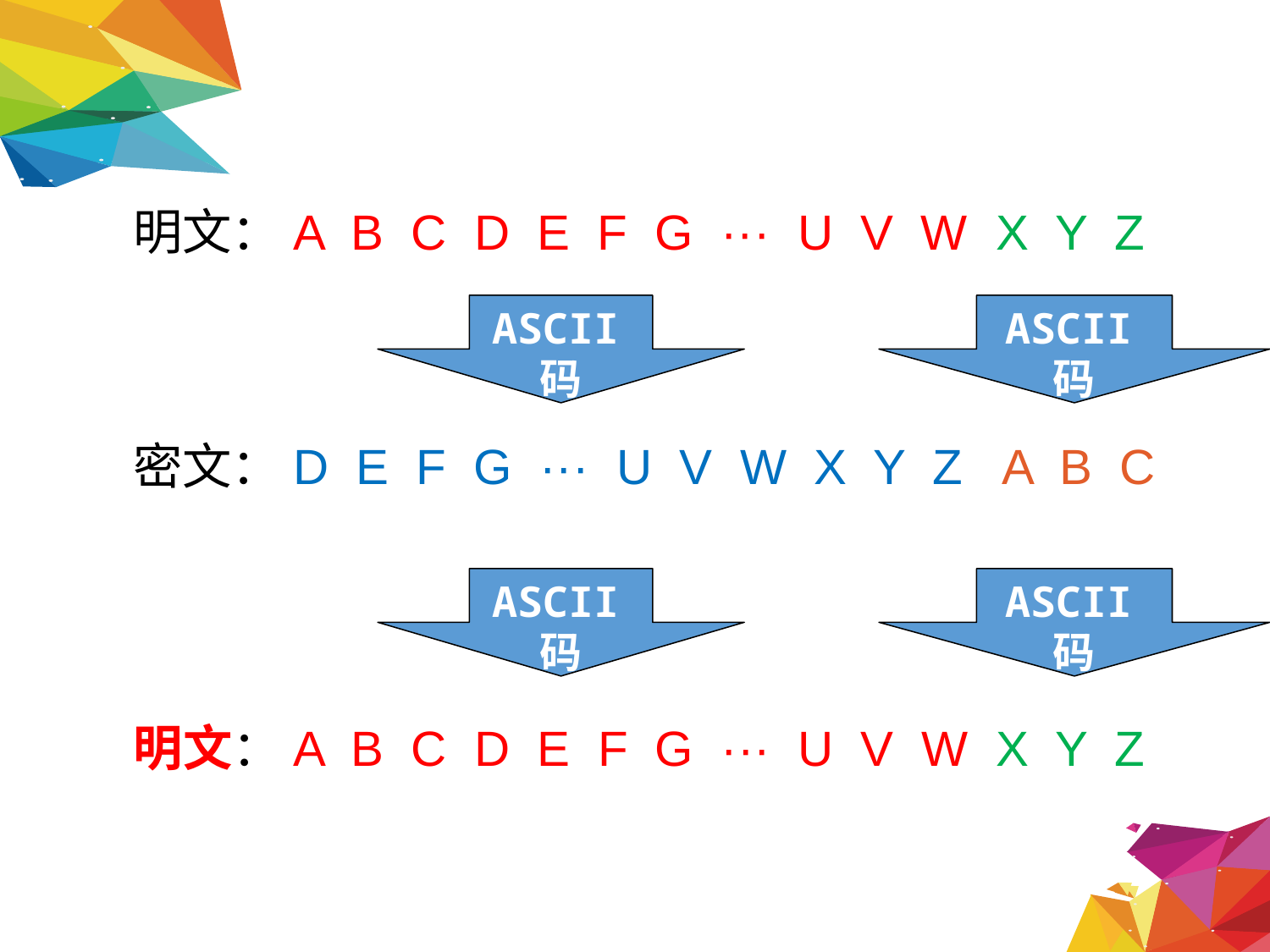

明文：A  B  C  D  E  F  G  ···  U  V  W  X  Y  Z
ASCII码
+3
ASCII码
-23
密文：D  E  F  G  ···  U  V  W  X  Y  Z   A  B  C
ASCII码
-3
ASCII码
+23
明文：A  B  C  D  E  F  G  ···  U  V  W  X  Y  Z